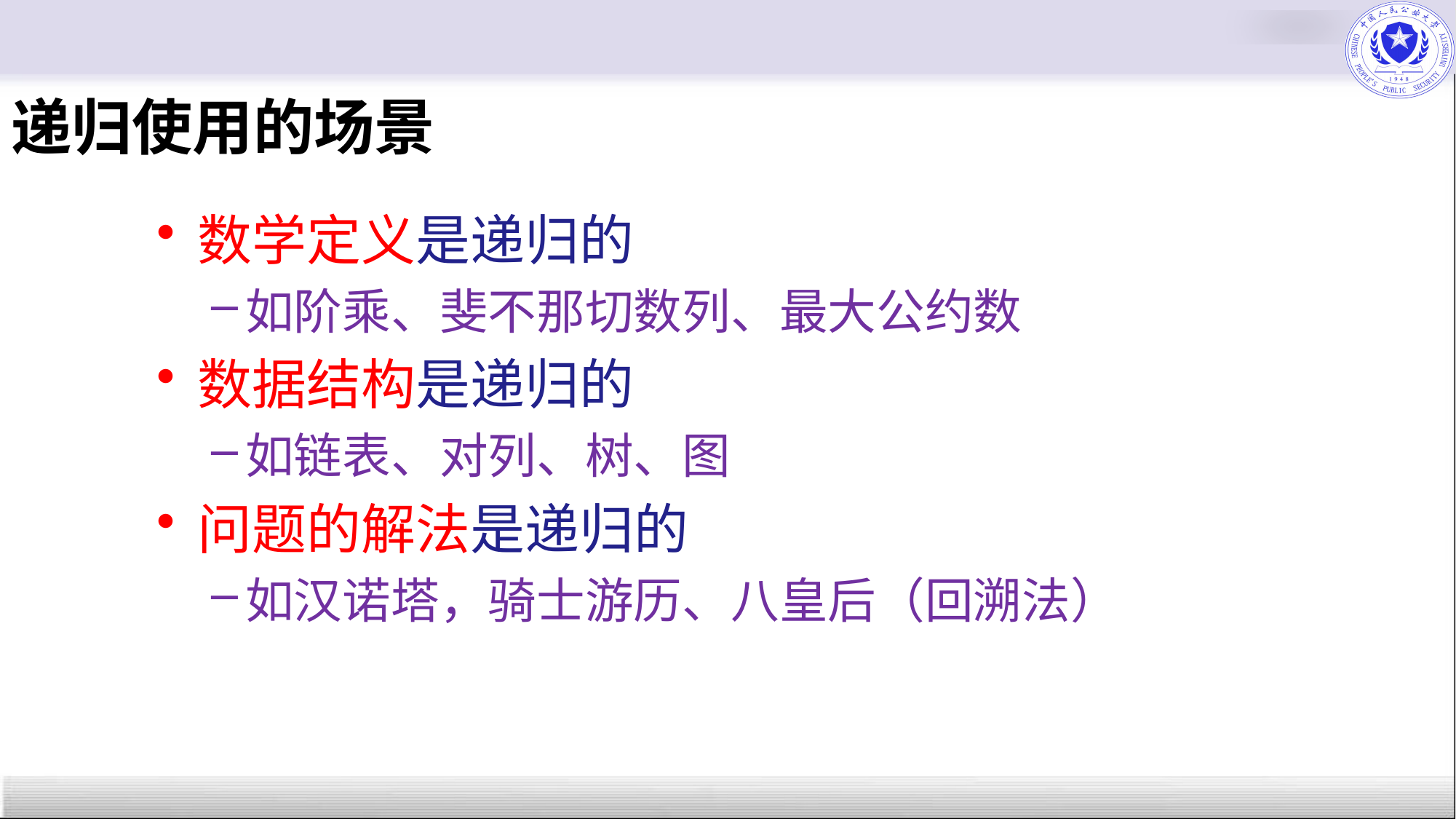

# 递归使用的场景
数学定义是递归的
如阶乘、斐不那切数列、最大公约数
数据结构是递归的
如链表、对列、树、图
问题的解法是递归的
如汉诺塔，骑士游历、八皇后（回溯法）